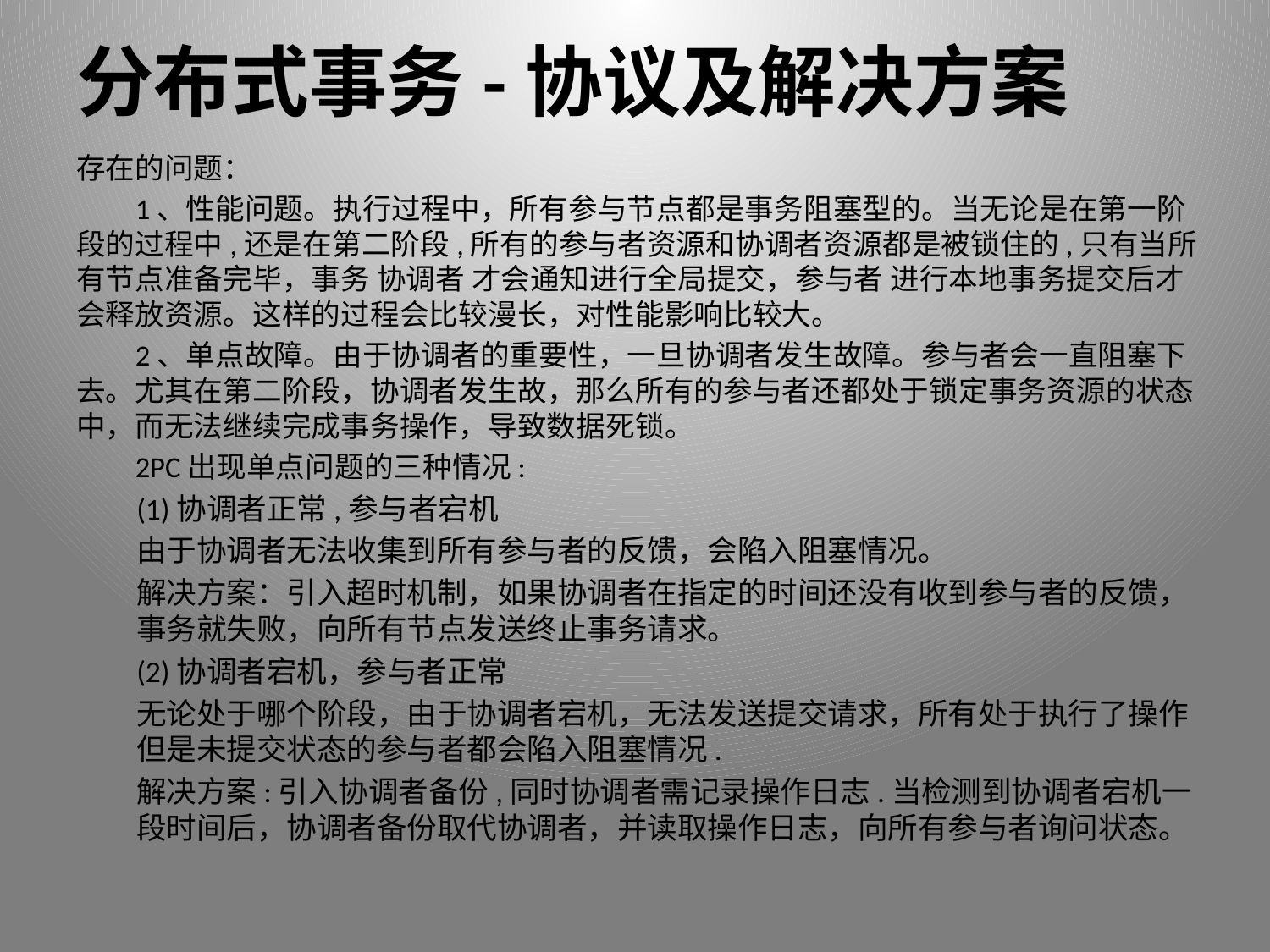

# 分布式事务-协议及解决方案
存在的问题：
         1、性能问题。执行过程中，所有参与节点都是事务阻塞型的。当无论是在第一阶段的过程中,还是在第二阶段,所有的参与者资源和协调者资源都是被锁住的,只有当所有节点准备完毕，事务 协调者 才会通知进行全局提交，参与者 进行本地事务提交后才会释放资源。这样的过程会比较漫长，对性能影响比较大。
         2、单点故障。由于协调者的重要性，一旦协调者发生故障。参与者会一直阻塞下去。尤其在第二阶段，协调者发生故，那么所有的参与者还都处于锁定事务资源的状态中，而无法继续完成事务操作，导致数据死锁。
         2PC出现单点问题的三种情况:
(1)协调者正常,参与者宕机
由于协调者无法收集到所有参与者的反馈，会陷入阻塞情况。
解决方案：引入超时机制，如果协调者在指定的时间还没有收到参与者的反馈，事务就失败，向所有节点发送终止事务请求。
(2)协调者宕机，参与者正常
无论处于哪个阶段，由于协调者宕机，无法发送提交请求，所有处于执行了操作但是未提交状态的参与者都会陷入阻塞情况.
解决方案:引入协调者备份,同时协调者需记录操作日志.当检测到协调者宕机一段时间后，协调者备份取代协调者，并读取操作日志，向所有参与者询问状态。